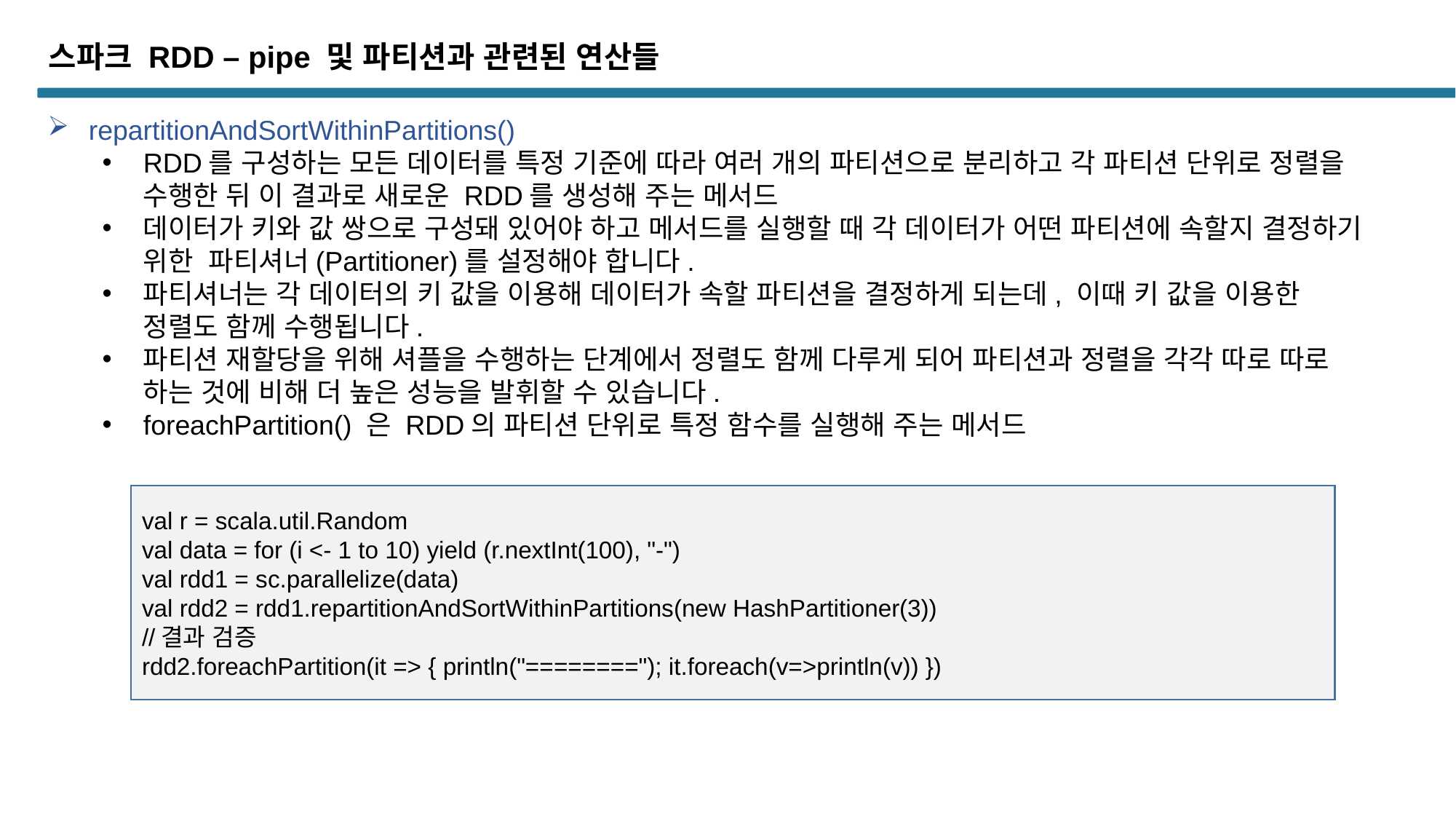

스파크 RDD – pipe 및 파티션과 관련된 연산들
repartitionAndSortWithinPartitions()
RDD를 구성하는 모든 데이터를 특정 기준에 따라 여러 개의 파티션으로 분리하고 각 파티션 단위로 정렬을 수행한 뒤 이 결과로 새로운 RDD를 생성해 주는 메서드
데이터가 키와 값 쌍으로 구성돼 있어야 하고 메서드를 실행할 때 각 데이터가 어떤 파티션에 속할지 결정하기 위한  파티셔너(Partitioner)를 설정해야 합니다.
파티셔너는 각 데이터의 키 값을 이용해 데이터가 속할 파티션을 결정하게 되는데, 이때 키 값을 이용한 정렬도 함께 수행됩니다.
파티션 재할당을 위해 셔플을 수행하는 단계에서 정렬도 함께 다루게 되어 파티션과 정렬을 각각 따로 따로 하는 것에 비해 더 높은 성능을 발휘할 수 있습니다.
foreachPartition() 은 RDD의 파티션 단위로 특정 함수를 실행해 주는 메서드
val r = scala.util.Random
val data = for (i <- 1 to 10) yield (r.nextInt(100), "-")
val rdd1 = sc.parallelize(data)
val rdd2 = rdd1.repartitionAndSortWithinPartitions(new HashPartitioner(3))
//결과 검증
rdd2.foreachPartition(it => { println("========"); it.foreach(v=>println(v)) })